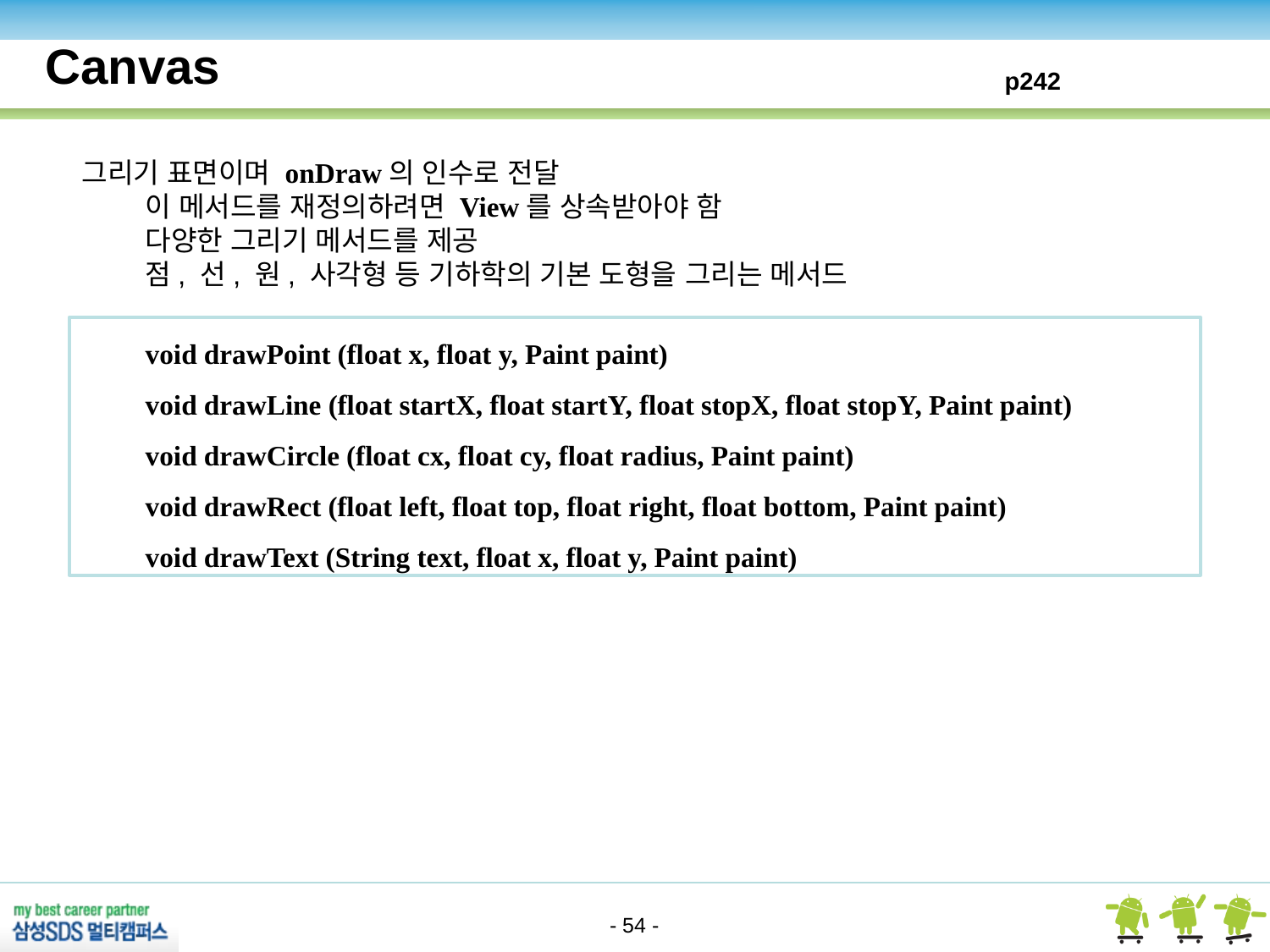

Canvas
p242
그리기 표면이며 onDraw의 인수로 전달
이 메서드를 재정의하려면 View를 상속받아야 함
다양한 그리기 메서드를 제공
점, 선, 원, 사각형 등 기하학의 기본 도형을 그리는 메서드
void drawPoint (float x, float y, Paint paint)
void drawLine (float startX, float startY, float stopX, float stopY, Paint paint)
void drawCircle (float cx, float cy, float radius, Paint paint)
void drawRect (float left, float top, float right, float bottom, Paint paint)
void drawText (String text, float x, float y, Paint paint)
- 54 -